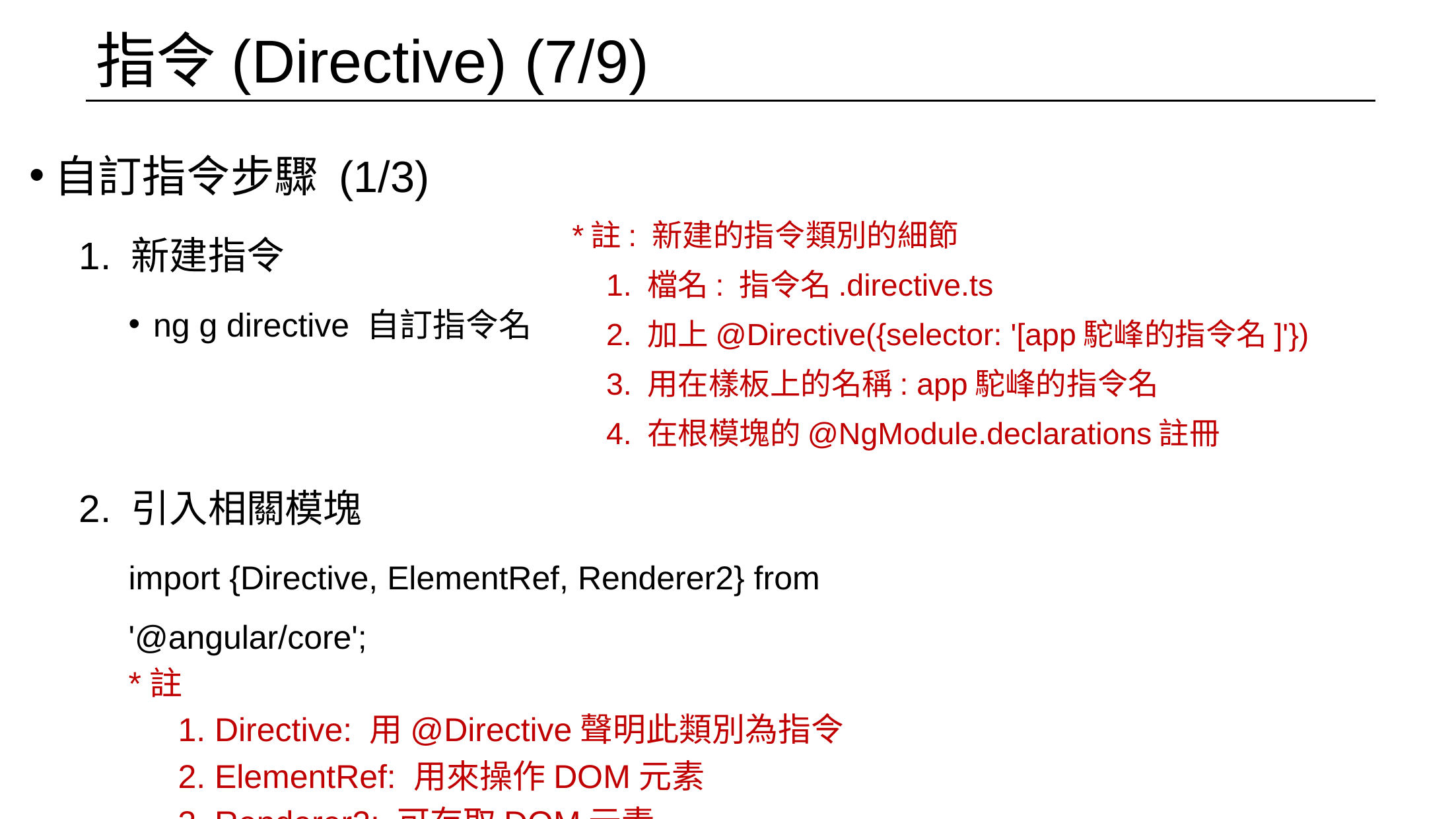

# 指令(Directive) (7/9)
自訂指令步驟 (1/3)
1. 新建指令
ng g directive 自訂指令名

2. 引入相關模塊
import {Directive, ElementRef, Renderer2} from '@angular/core';
*註
1. Directive: 用@Directive聲明此類別為指令
2. ElementRef: 用來操作DOM元素
3. Renderer2: 可存取DOM元素
*註: 新建的指令類別的細節
    1. 檔名: 指令名.directive.ts
    2. 加上@Directive({selector: '[app駝峰的指令名]'})
    3. 用在樣板上的名稱: app駝峰的指令名
    4. 在根模塊的@NgModule.declarations註冊